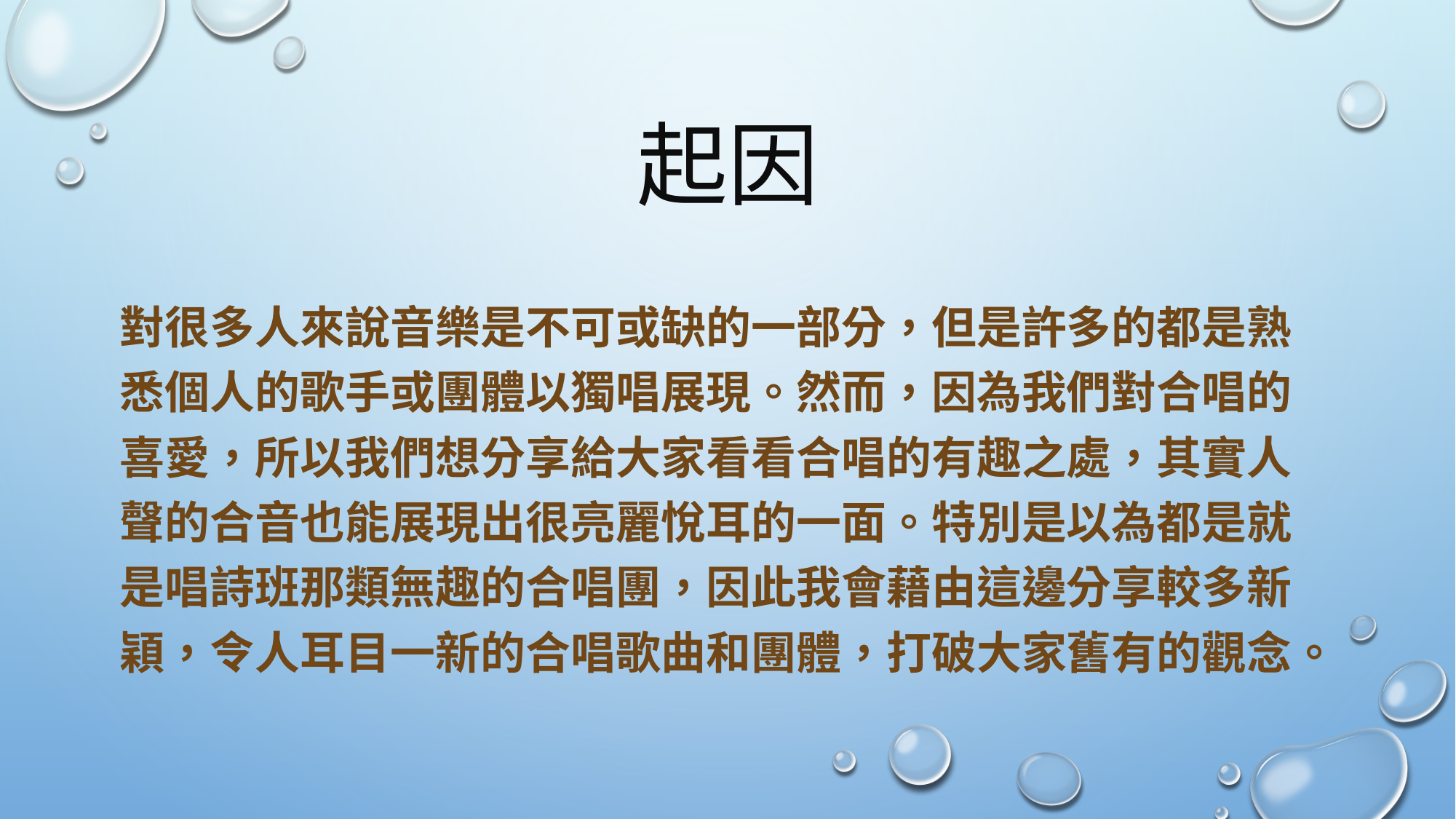

# 起因
對很多人來說音樂是不可或缺的一部分，但是許多的都是熟悉個人的歌手或團體以獨唱展現。然而，因為我們對合唱的喜愛，所以我們想分享給大家看看合唱的有趣之處，其實人聲的合音也能展現出很亮麗悅耳的一面。特別是以為都是就是唱詩班那類無趣的合唱團，因此我會藉由這邊分享較多新穎，令人耳目一新的合唱歌曲和團體，打破大家舊有的觀念。